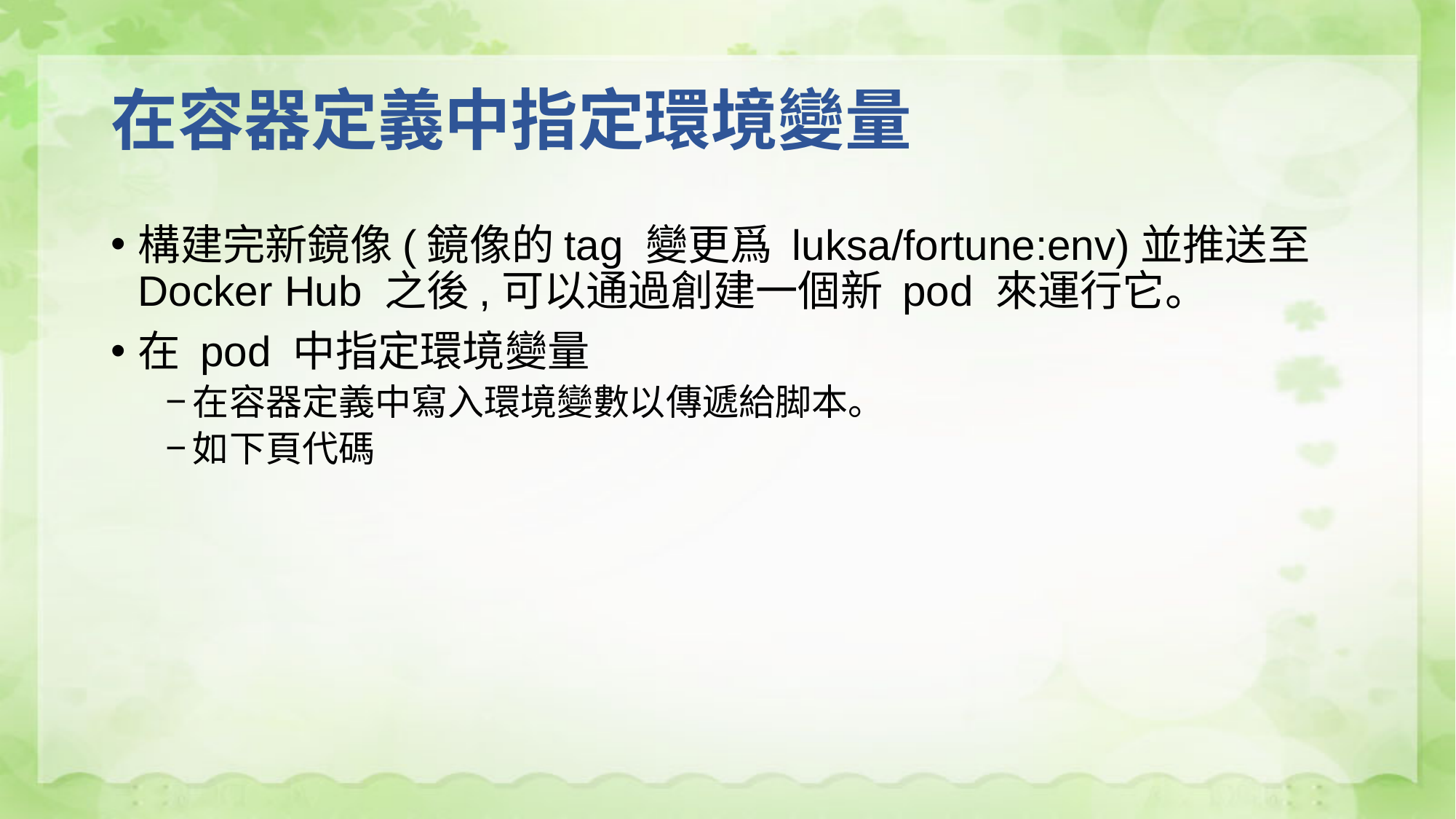

# 在容器定義中指定環境變量
構建完新鏡像(鏡像的tag 變更爲 luksa/fortune:env)並推送至Docker Hub 之後,可以通過創建一個新 pod 來運行它。
在 pod 中指定環境變量
在容器定義中寫入環境變數以傳遞給脚本。
如下頁代碼